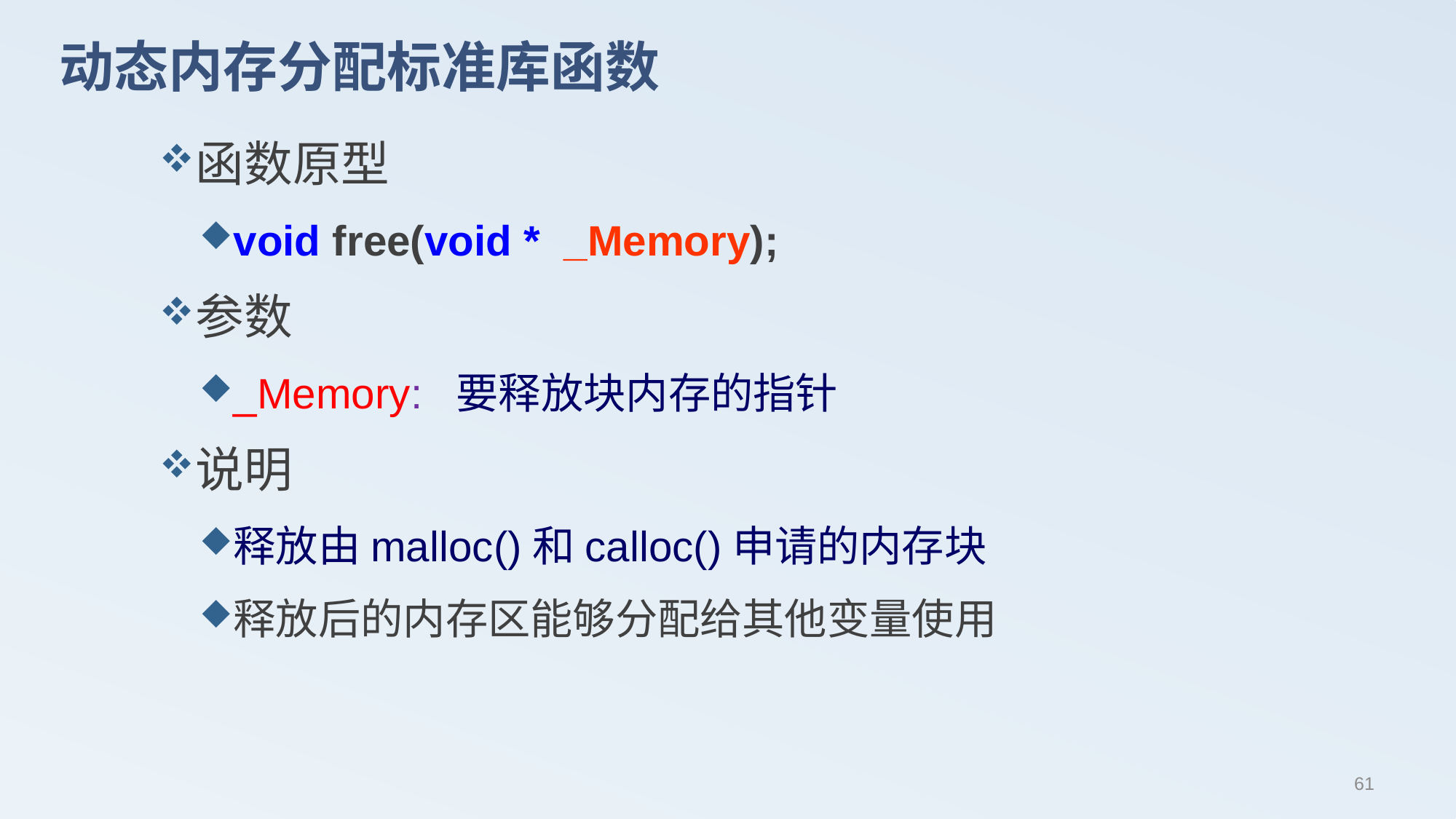

# 动态内存分配标准库函数
函数原型
void free(void *  _Memory);
参数
_Memory:  要释放块内存的指针
说明
释放由malloc()和calloc()申请的内存块
释放后的内存区能够分配给其他变量使用